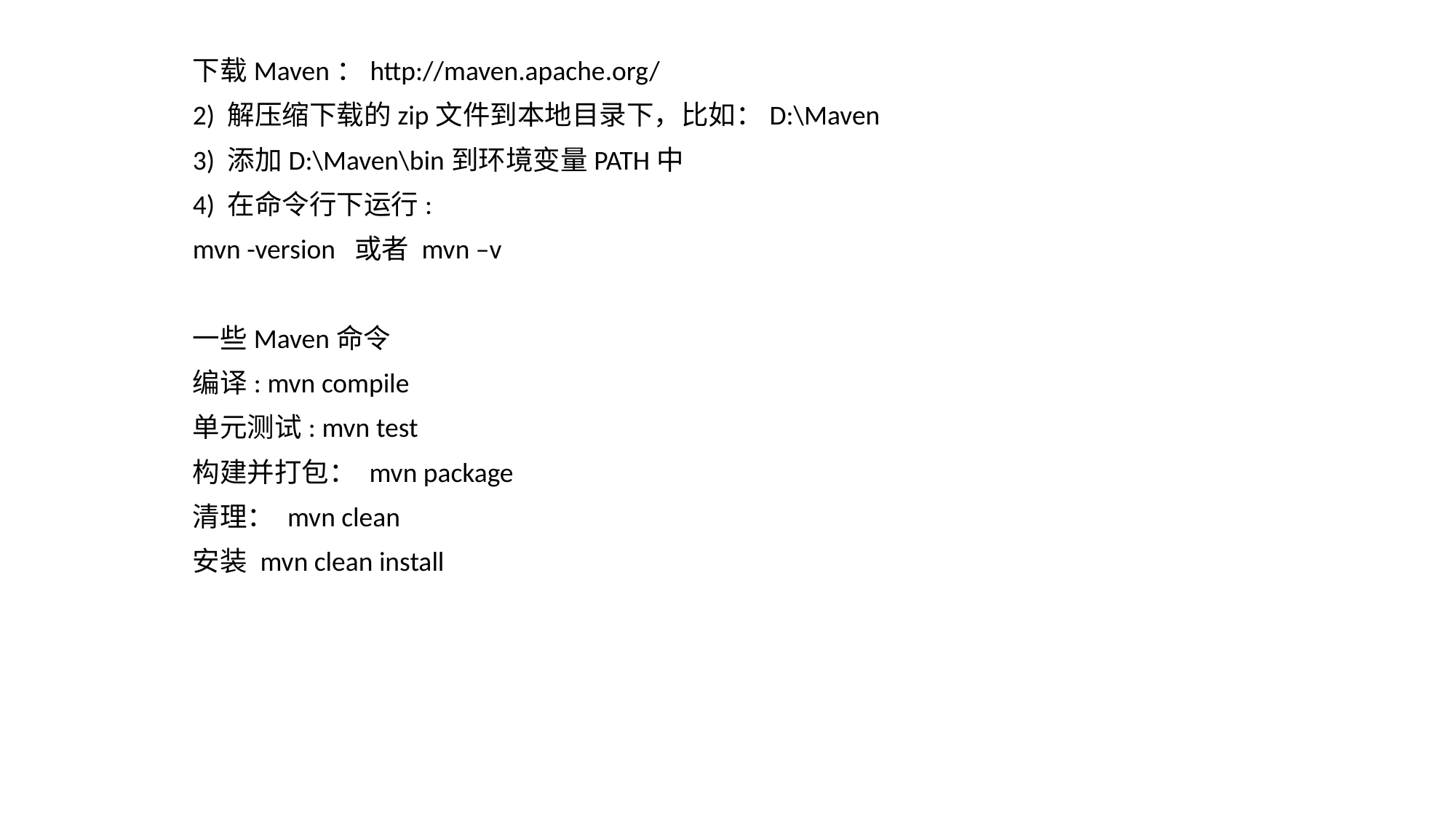

下载Maven：http://maven.apache.org/
2) 解压缩下载的zip文件到本地目录下，比如：D:\Maven
3) 添加D:\Maven\bin到环境变量PATH中
4) 在命令行下运行:
mvn -version  或者 mvn –v

一些Maven命令
编译: mvn compile
单元测试: mvn test
构建并打包： mvn package
清理： mvn clean
安装 mvn clean install